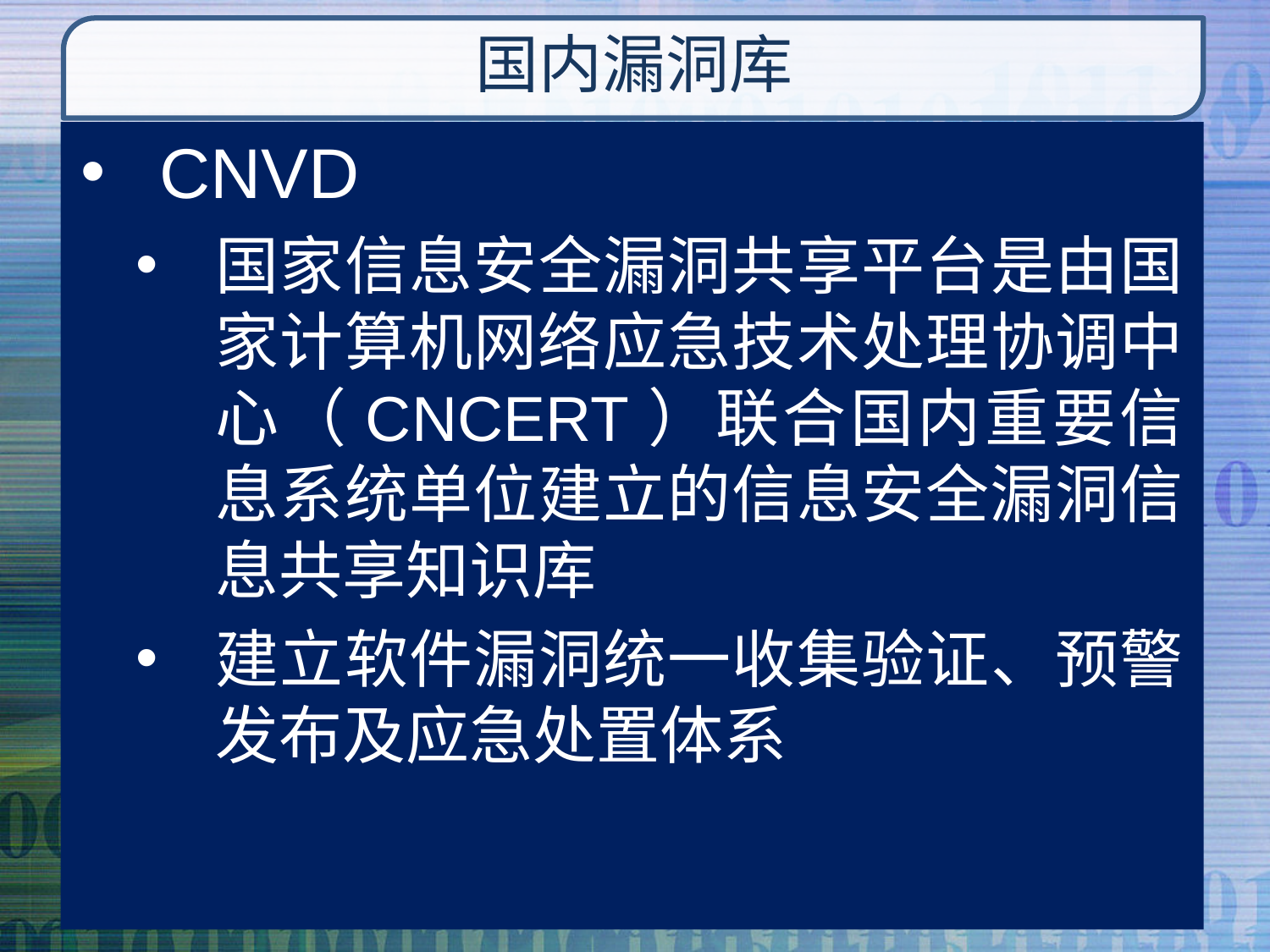

# 国内漏洞库
CNVD
国家信息安全漏洞共享平台是由国家计算机网络应急技术处理协调中心（CNCERT）联合国内重要信息系统单位建立的信息安全漏洞信息共享知识库
建立软件漏洞统一收集验证、预警发布及应急处置体系